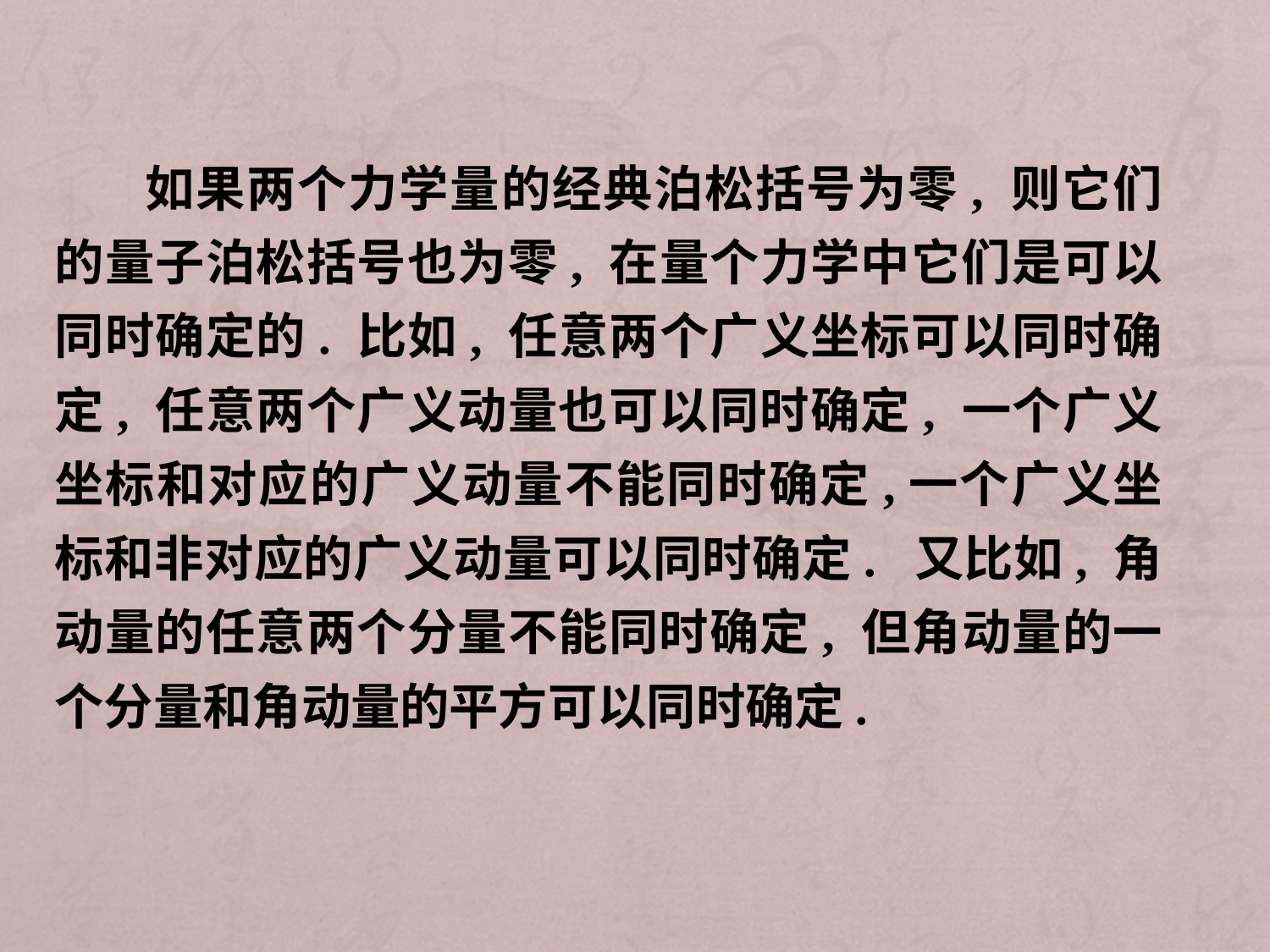

如果两个力学量的经典泊松括号为零, 则它们的量子泊松括号也为零, 在量个力学中它们是可以同时确定的. 比如, 任意两个广义坐标可以同时确定, 任意两个广义动量也可以同时确定, 一个广义坐标和对应的广义动量不能同时确定,一个广义坐标和非对应的广义动量可以同时确定.  又比如, 角动量的任意两个分量不能同时确定, 但角动量的一个分量和角动量的平方可以同时确定.